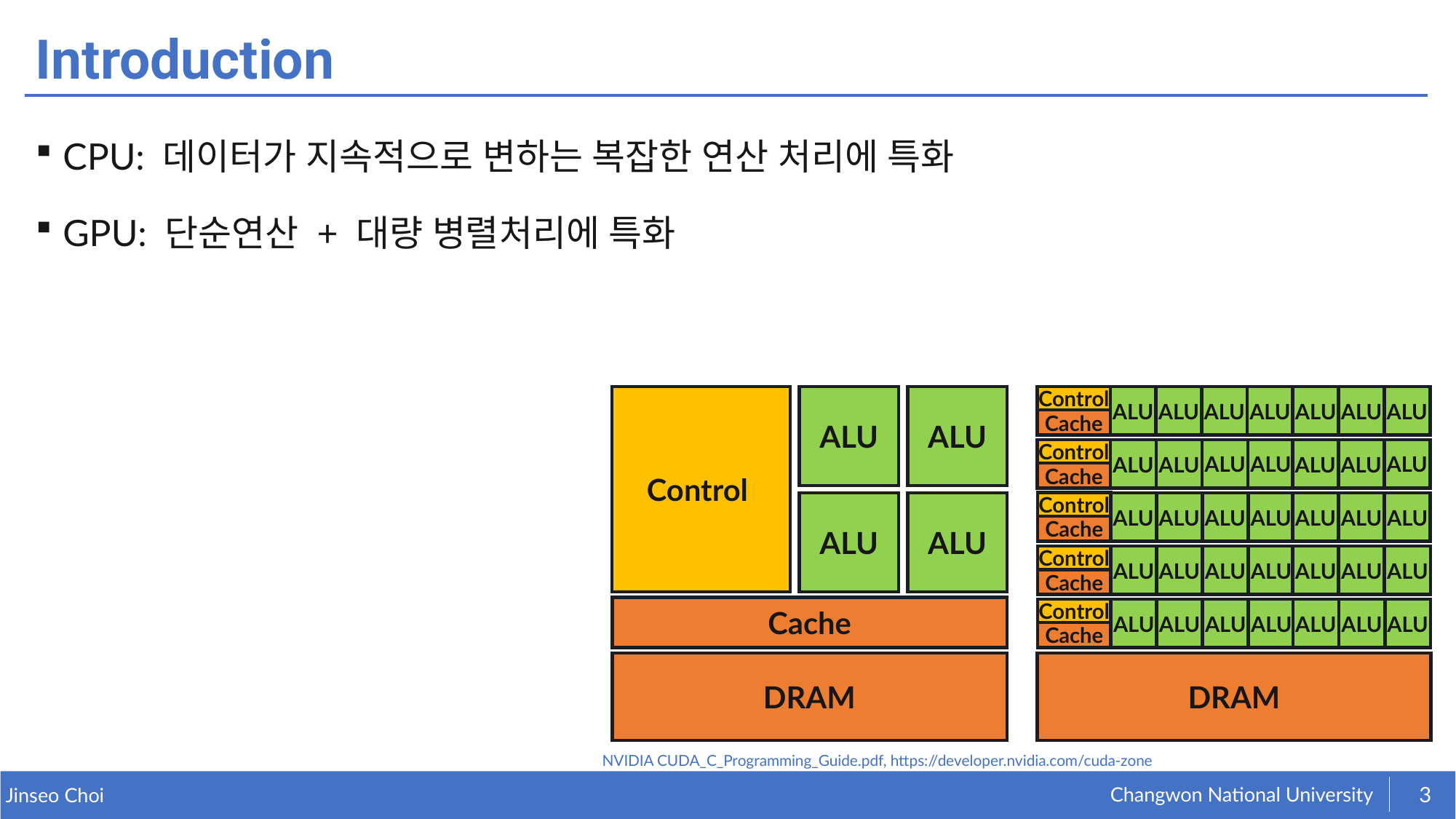

# Introduction
CPU: 데이터가 지속적으로 변하는 복잡한 연산 처리에 특화
GPU: 단순연산 + 대량 병렬처리에 특화

Control
ALU
ALU
ALU
ALU
ALU
ALU
ALU
ALU
ALU
ALU
ALU
Control
Cache
Control
ALU
ALU
ALU
ALU
ALU
ALU
ALU
Cache
Control
ALU
ALU
ALU
ALU
ALU
ALU
ALU
Cache
ALU
ALU
ALU
ALU
ALU
ALU
ALU
Control
Cache
Cache
Control
ALU
ALU
ALU
ALU
ALU
ALU
ALU
Cache
DRAM
DRAM
NVIDIA CUDA_C_Programming_Guide.pdf, https://developer.nvidia.com/cuda-zone
3